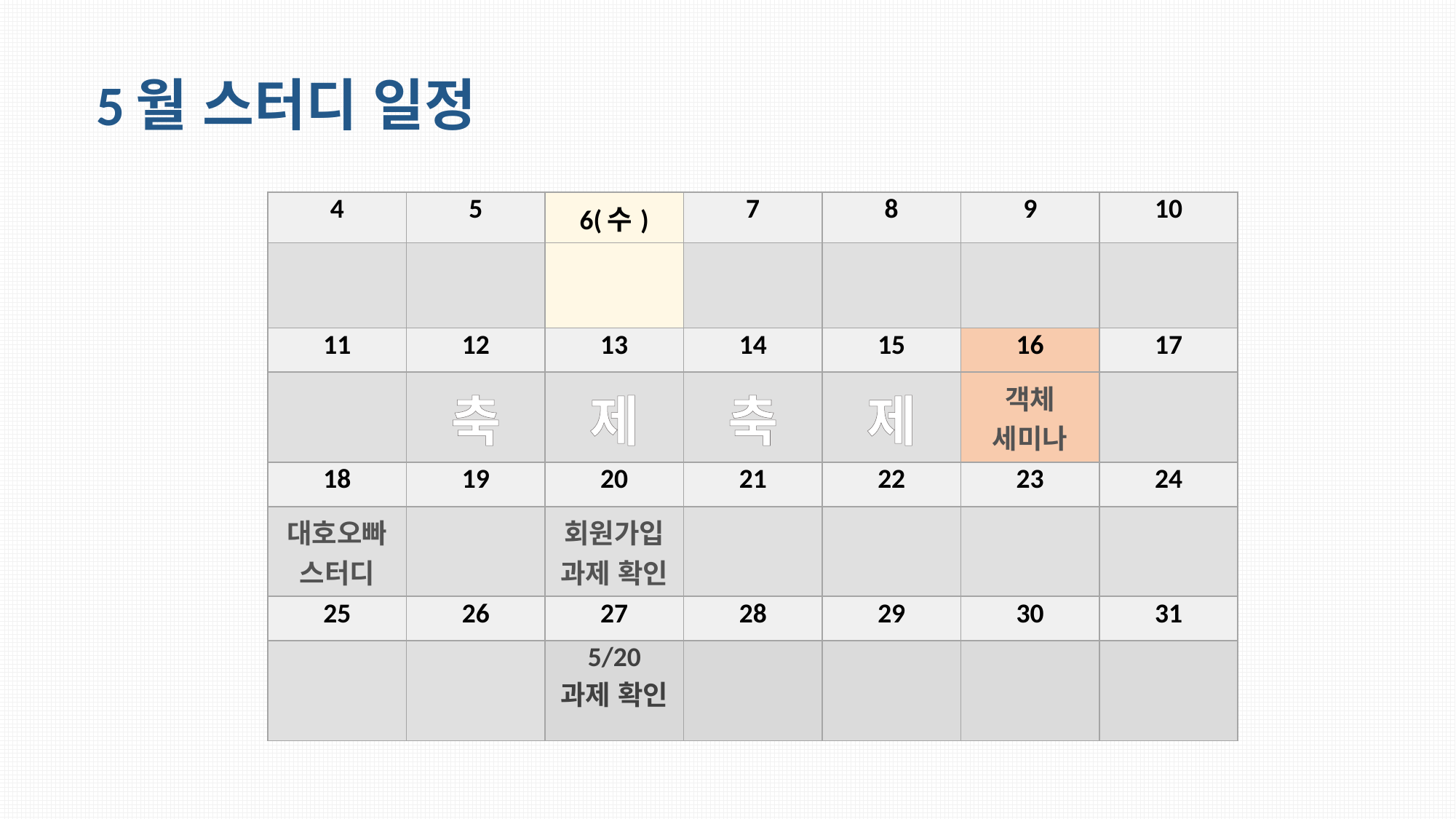

5월 스터디 일정
| 4 | 5 | 6(수) | 7 | 8 | 9 | 10 |
| --- | --- | --- | --- | --- | --- | --- |
|  |  |  |  |  |  |  |
| 11 | 12 | 13 | 14 | 15 | 16 | 17 |
|  | 축 | 제 | 축 | 제 | 객체 세미나 |  |
| 18 | 19 | 20 | 21 | 22 | 23 | 24 |
| 대호오빠 스터디 |  | 회원가입 과제 확인 |  |  |  |  |
| 25 | 26 | 27 | 28 | 29 | 30 | 31 |
|  |  | 5/20 과제 확인 |  |  |  |  |